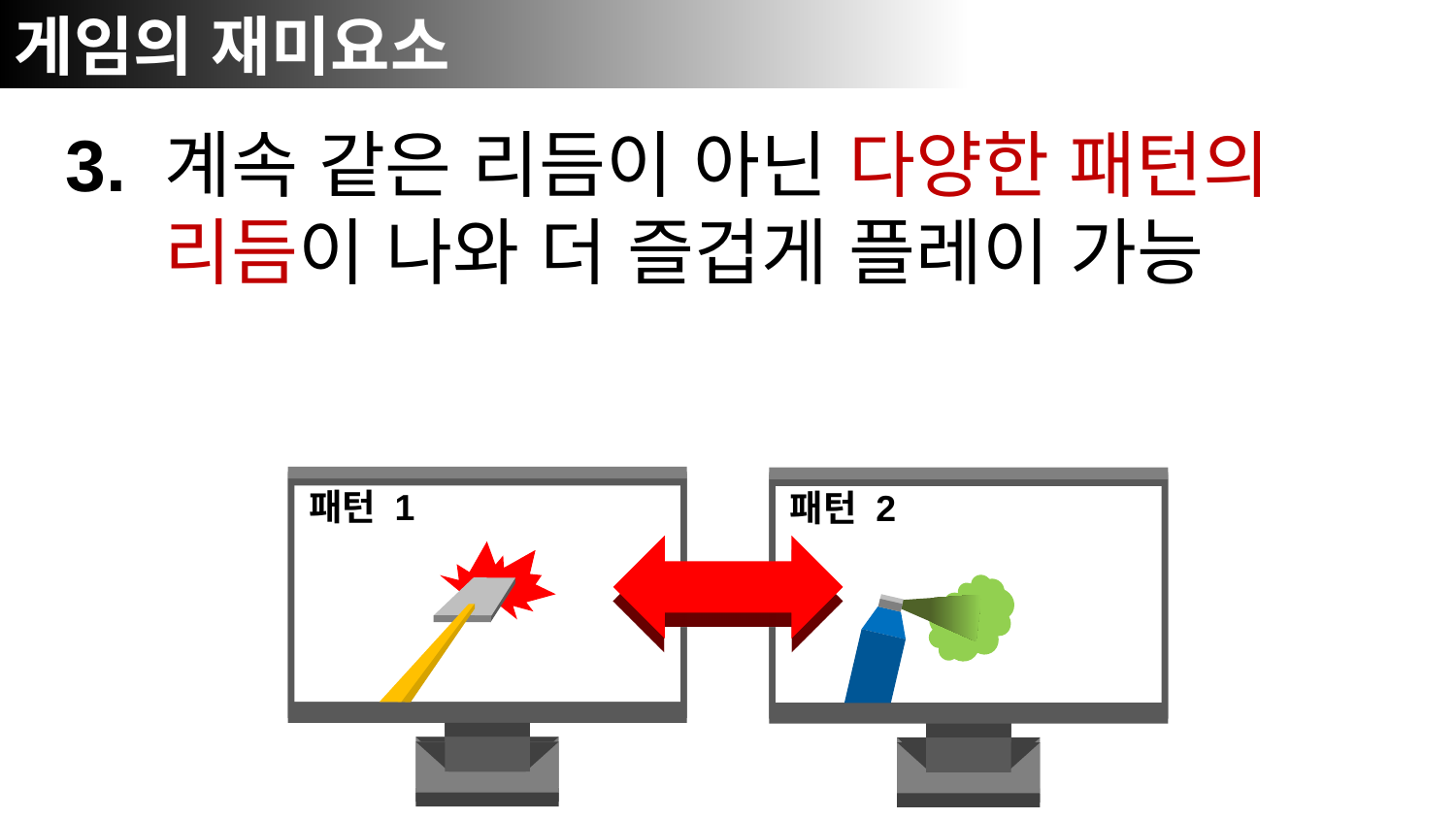

게임의 재미요소
3. 계속 같은 리듬이 아닌 다양한 패턴의
    리듬이 나와 더 즐겁게 플레이 가능

패턴 1

패턴 2